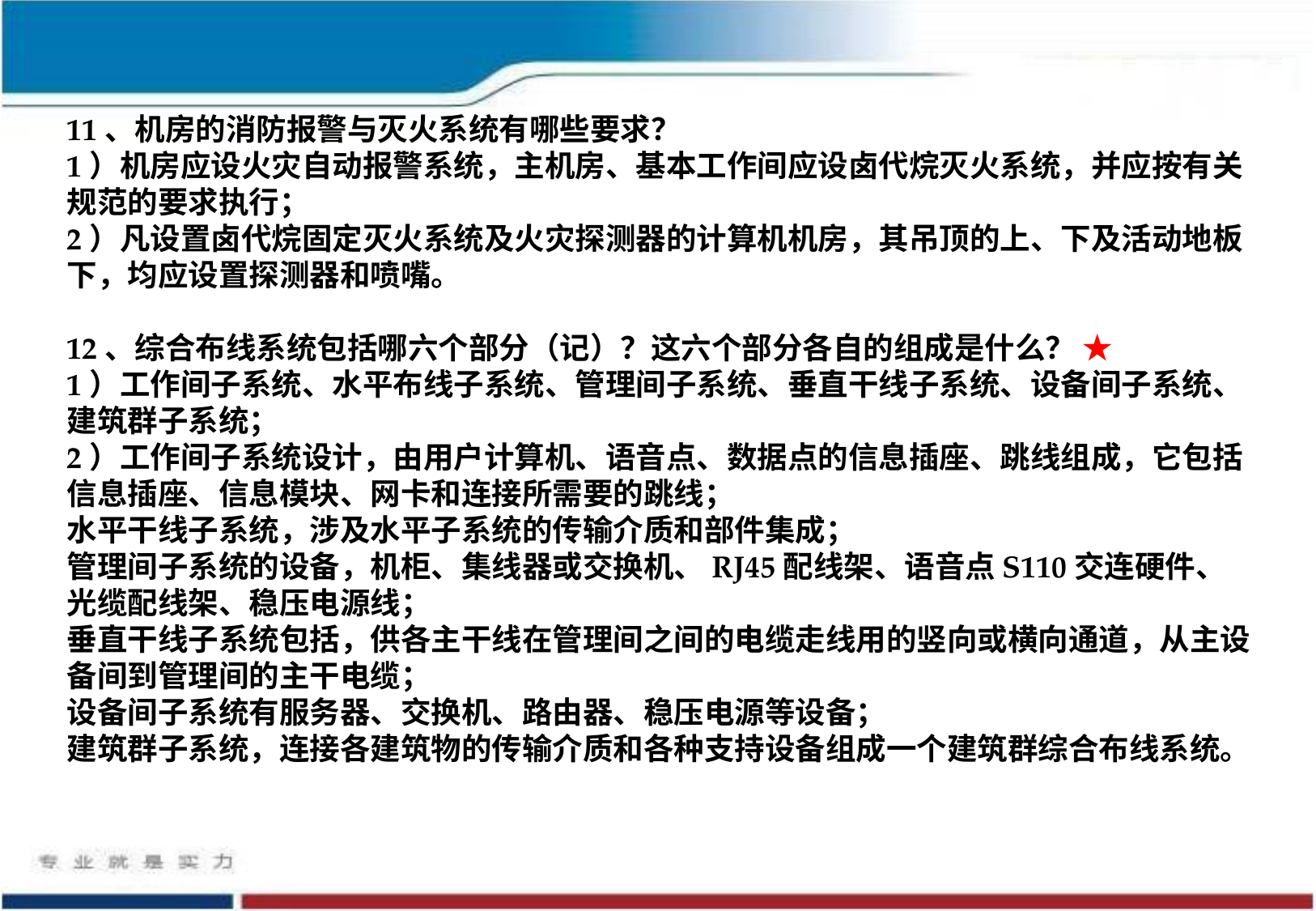

11、机房的消防报警与灭火系统有哪些要求？
1）机房应设火灾自动报警系统，主机房、基本工作间应设卤代烷灭火系统，并应按有关规范的要求执行；
2）凡设置卤代烷固定灭火系统及火灾探测器的计算机机房，其吊顶的上、下及活动地板下，均应设置探测器和喷嘴。

12、综合布线系统包括哪六个部分（记）？这六个部分各自的组成是什么？ ★
1）工作间子系统、水平布线子系统、管理间子系统、垂直干线子系统、设备间子系统、建筑群子系统；
2）工作间子系统设计，由用户计算机、语音点、数据点的信息插座、跳线组成，它包括信息插座、信息模块、网卡和连接所需要的跳线；
水平干线子系统，涉及水平子系统的传输介质和部件集成；
管理间子系统的设备，机柜、集线器或交换机、RJ45配线架、语音点S110交连硬件、光缆配线架、稳压电源线；
垂直干线子系统包括，供各主干线在管理间之间的电缆走线用的竖向或横向通道，从主设备间到管理间的主干电缆；
设备间子系统有服务器、交换机、路由器、稳压电源等设备；
建筑群子系统，连接各建筑物的传输介质和各种支持设备组成一个建筑群综合布线系统。